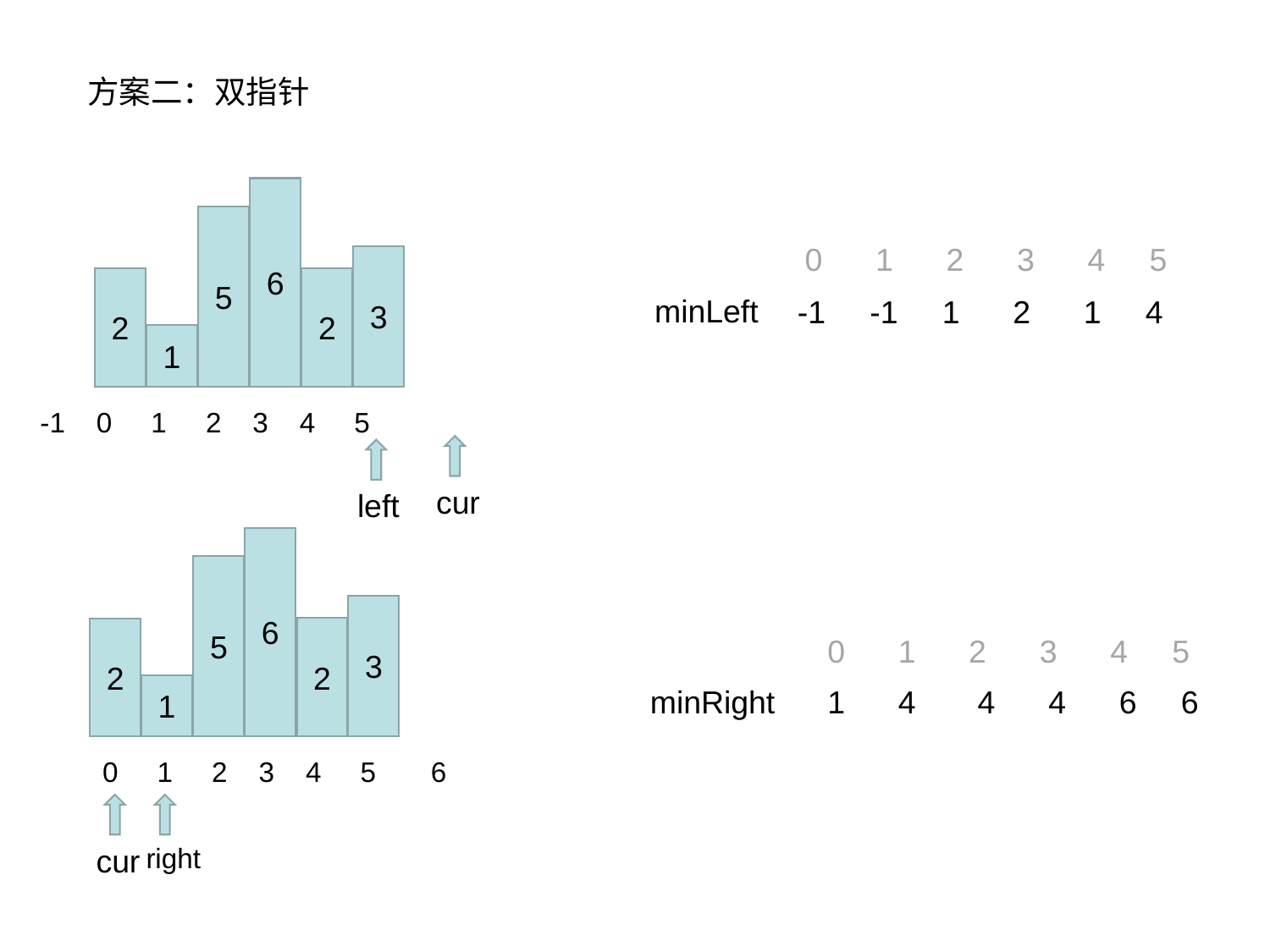

方案二：双指针
6
5
3
2
2
1
-1    0     1     2    3    4     5
0      1      2      3      4     5
minLeft
-1     -1     1      2      1     4

cur

left
6
5
3
2
2
1
0     1     2    3    4     5       6
0      1      2      3      4     5
minRight
1      4       4      4      6     6

cur

right